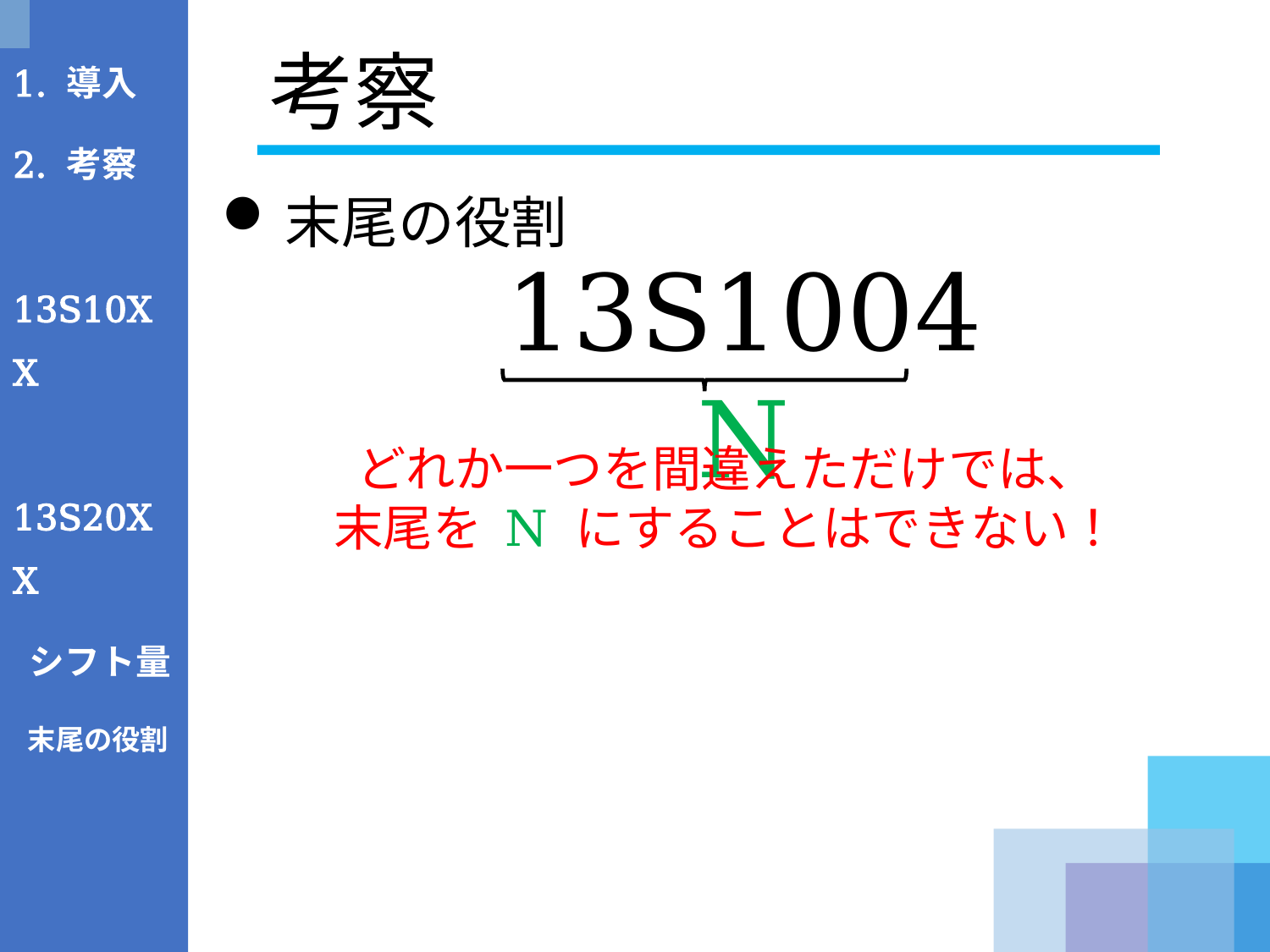

1. 導入
2. 考察
 13S10XX
 13S20XX
 シフト量
 末尾の役割

# 考察

末尾の役割
13S1004N
|  | H | A | T | N |
| --- | --- | --- | --- | --- |
| G | Y | S | L | F |
| G | Y | S | L | F |
| X | R | H | A | T |
| X | R | H | A | T |
| N | G | Y | S | L |
| N | G | Y | S | L |
| F | X | R | H | A |
| F | X | R |  |  |
どれか一つを間違えただけでは、
末尾を N にすることはできない！